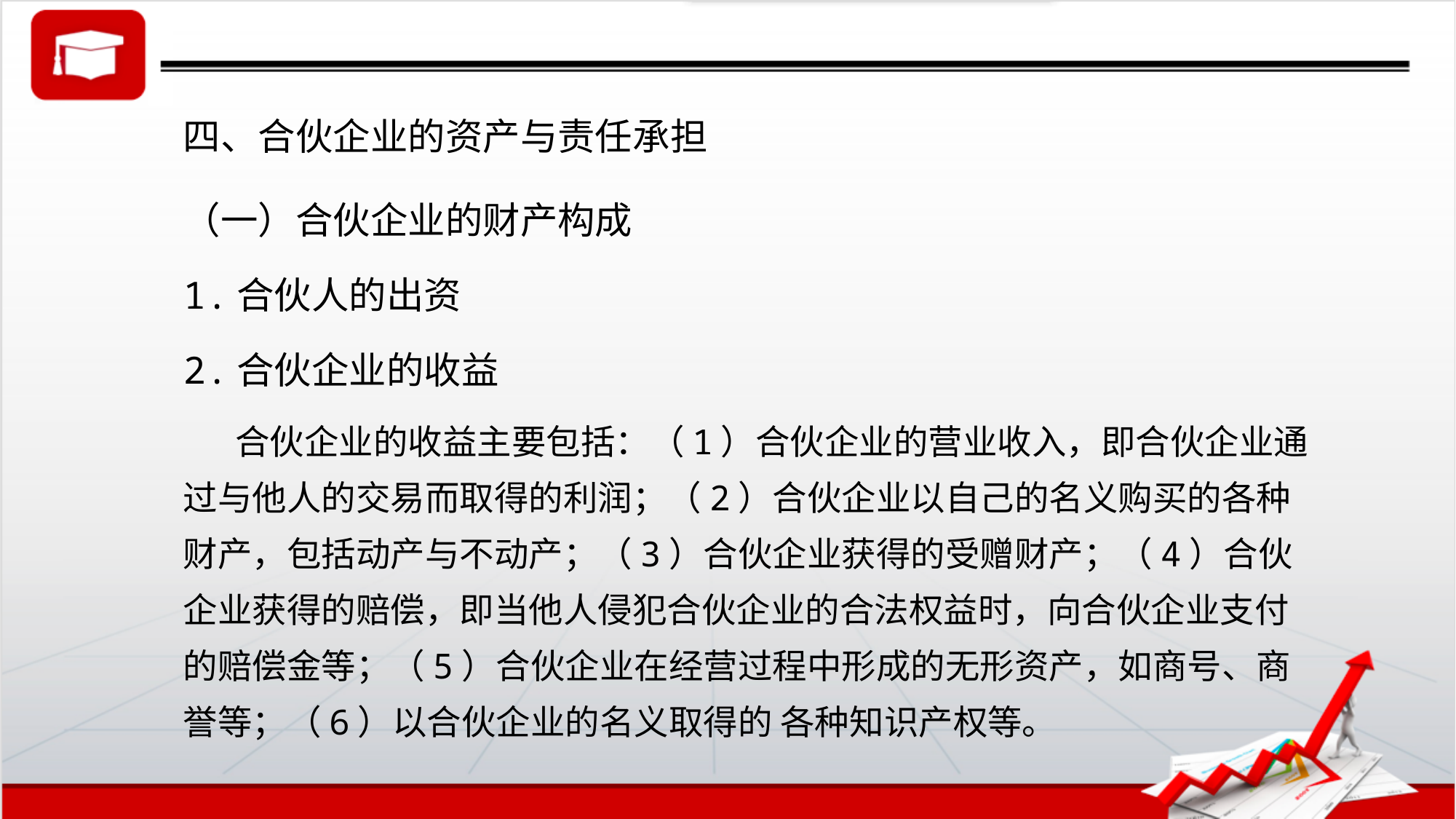

四、合伙企业的资产与责任承担
（一）合伙企业的财产构成
1.合伙人的出资
2.合伙企业的收益
合伙企业的收益主要包括：（1）合伙企业的营业收入，即合伙企业通 过与他人的交易而取得的利润；（2）合伙企业以自己的名义购买的各种财产，包括动产与不动产；（3）合伙企业获得的受赠财产；（4）合伙企业获得的赔偿，即当他人侵犯合伙企业的合法权益时，向合伙企业支付的赔偿金等；（5）合伙企业在经营过程中形成的无形资产，如商号、商誉等；（6）以合伙企业的名义取得的 各种知识产权等。